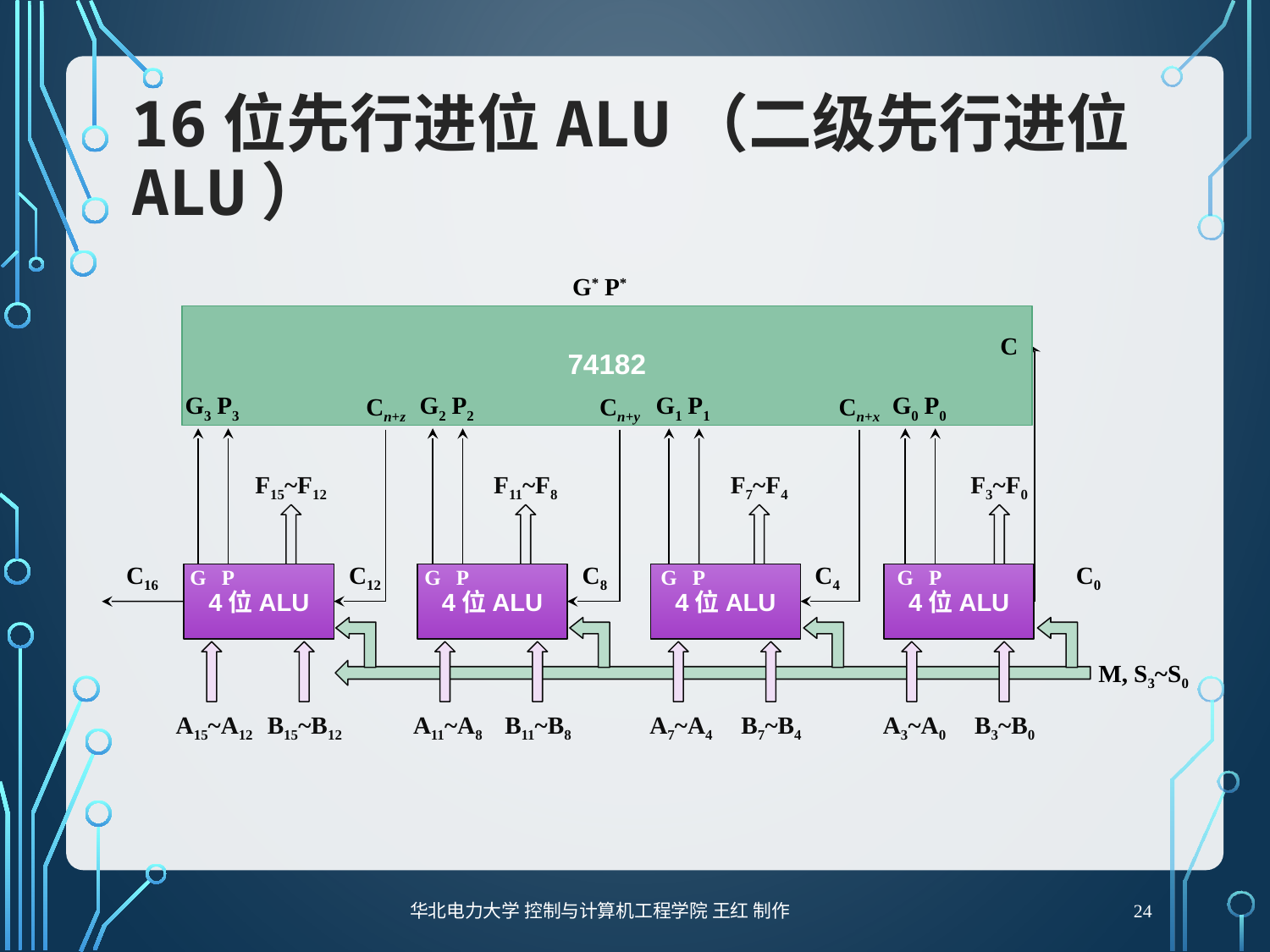

# 16位先行进位ALU（二级先行进位ALU）
G*
P*
74182
C
G3
P3
G2
P2
G1
P1
G0
P0
Cn+z
Cn+y
Cn+x
F15~F12

4位ALU

A15~A12
B15~B12
F11~F8

4位ALU

A11~A8
B11~B8
F7~F4

4位ALU

A7~A4
B7~B4
F3~F0

4位ALU

A3~A0
B3~B0
C16
C12
C8
C4
C0
G
P
G
P
G
P
G
P

M, S3~S0

24
华北电力大学 控制与计算机工程学院 王红 制作